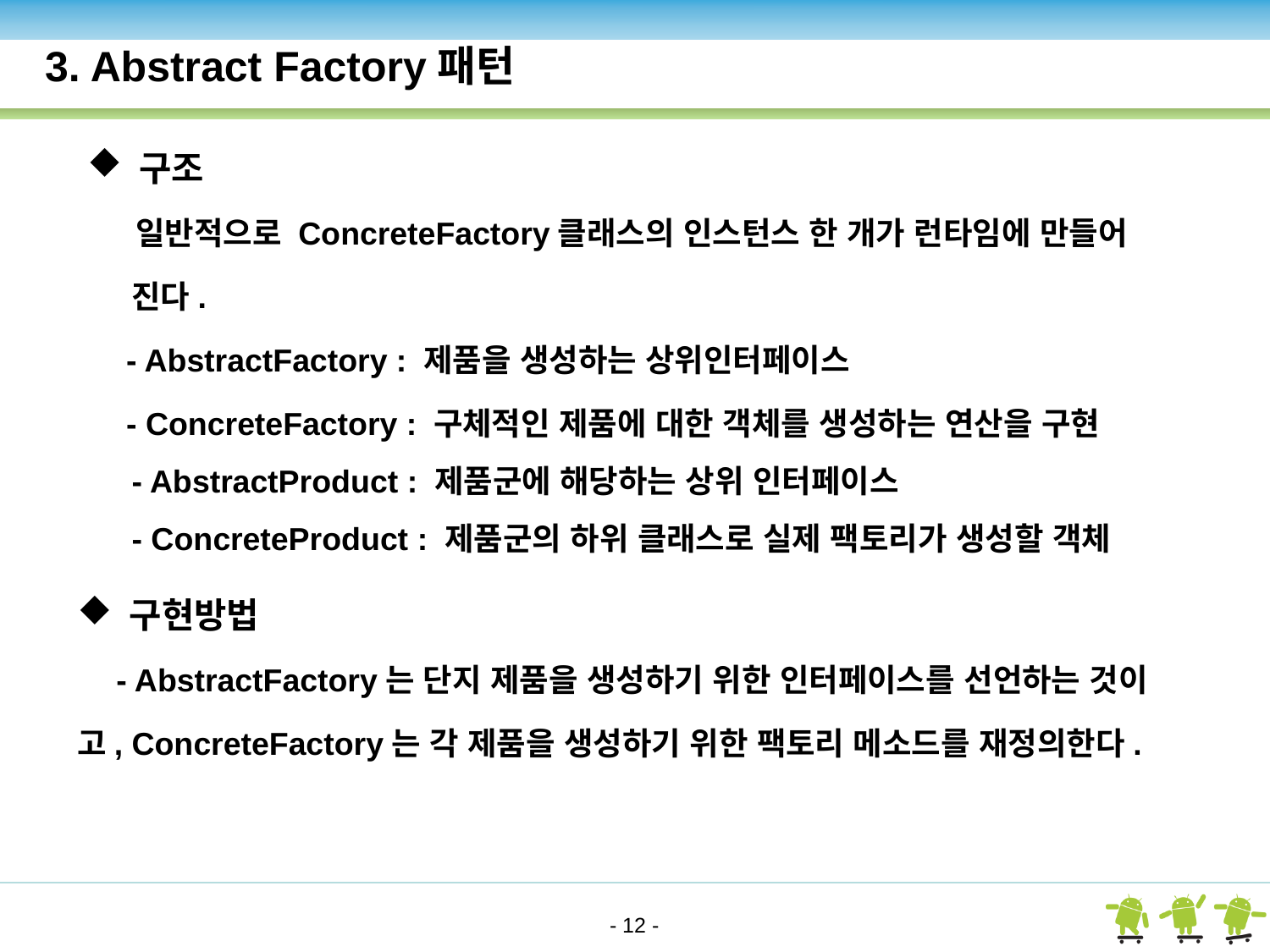

3. Abstract Factory패턴
 구조
    일반적으로 ConcreteFactory클래스의 인스턴스 한 개가 런타임에 만들어
     진다.
    - AbstractFactory : 제품을 생성하는 상위인터페이스
    - ConcreteFactory : 구체적인 제품에 대한 객체를 생성하는 연산을 구현
     - AbstractProduct : 제품군에 해당하는 상위 인터페이스
     - ConcreteProduct : 제품군의 하위 클래스로 실제 팩토리가 생성할 객체

 구현방법
    - AbstractFactory는 단지 제품을 생성하기 위한 인터페이스를 선언하는 것이고, ConcreteFactory는 각 제품을 생성하기 위한 팩토리 메소드를 재정의한다.

- 12 -